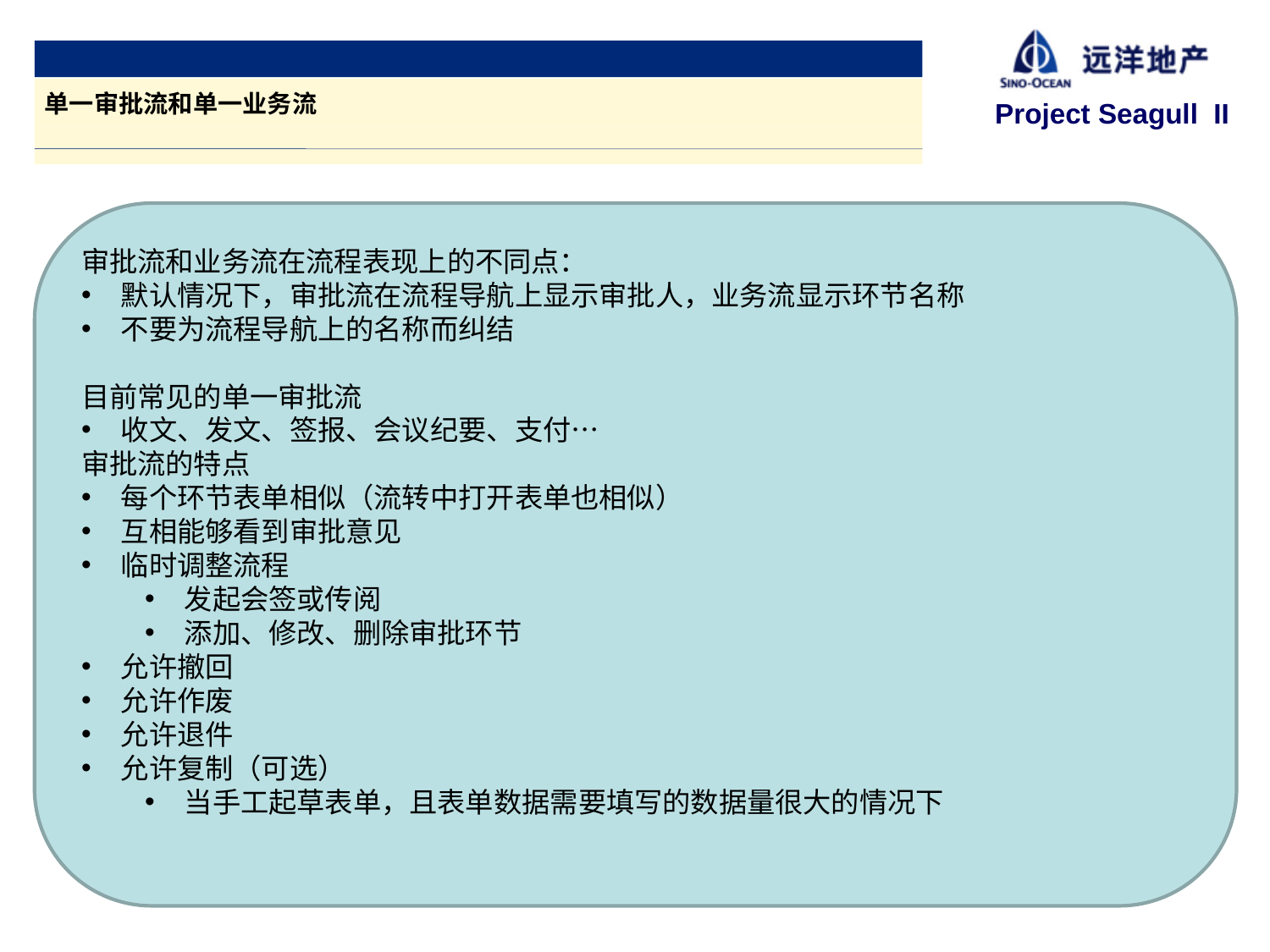

单一审批流和单一业务流

审批流和业务流在流程表现上的不同点：
默认情况下，审批流在流程导航上显示审批人，业务流显示环节名称
不要为流程导航上的名称而纠结

目前常见的单一审批流
收文、发文、签报、会议纪要、支付…
审批流的特点
每个环节表单相似（流转中打开表单也相似）
互相能够看到审批意见
临时调整流程
发起会签或传阅
添加、修改、删除审批环节
允许撤回
允许作废
允许退件
允许复制（可选）
当手工起草表单，且表单数据需要填写的数据量很大的情况下